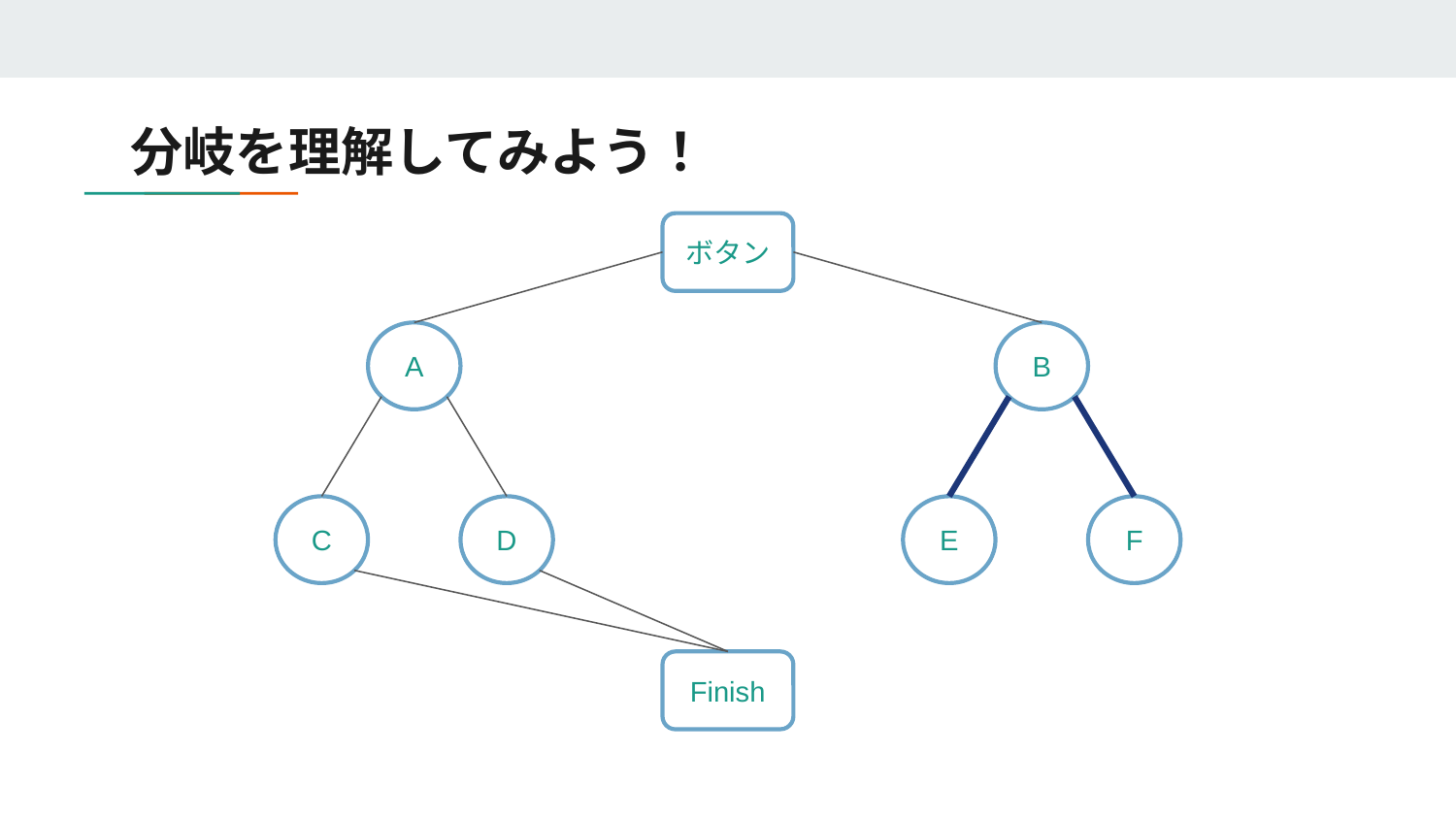

# 分岐を理解してみよう！
ボタン
A
B
E
C
F
D
Finish